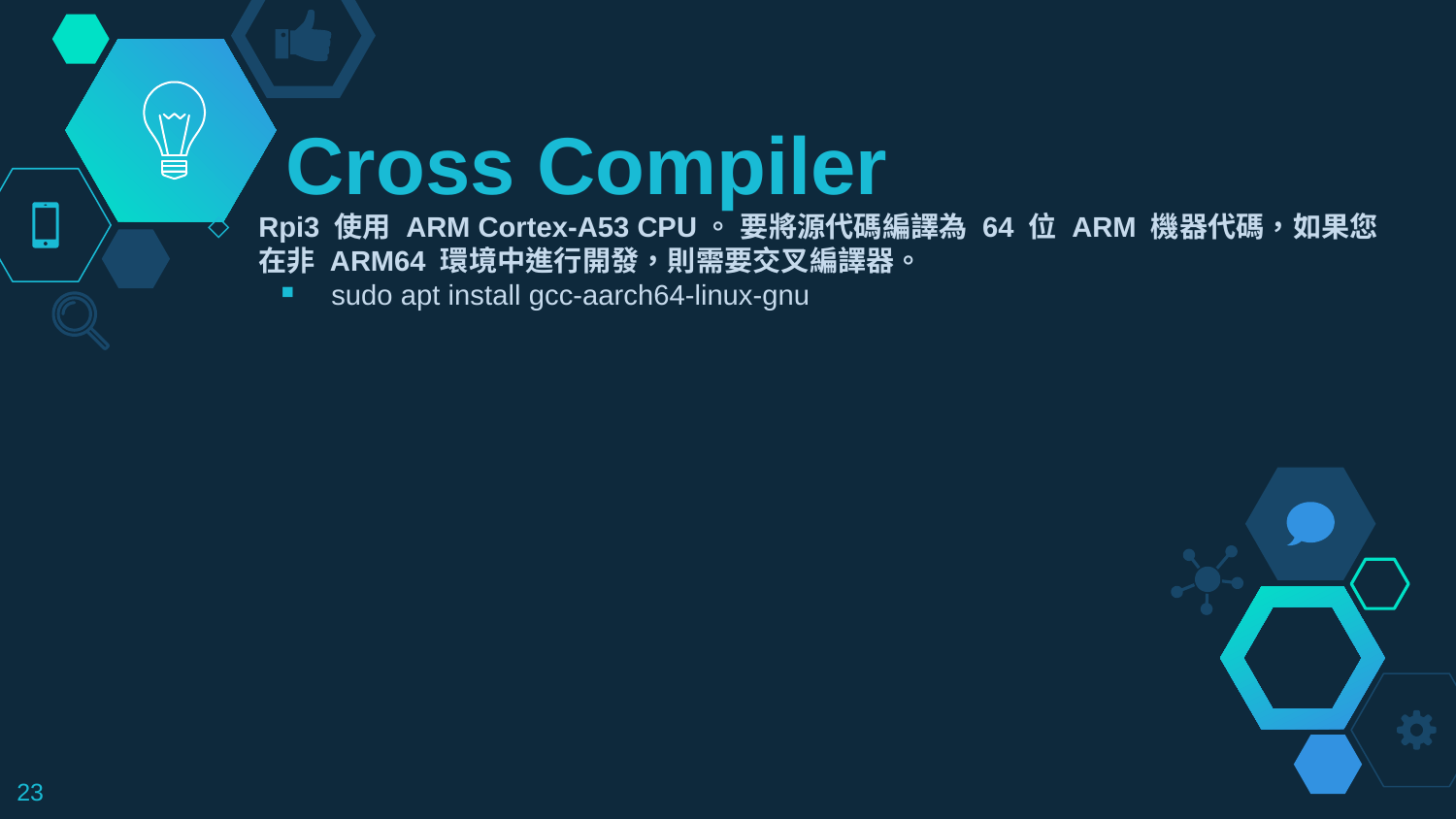

# Cross Compiler
Rpi3 使用 ARM Cortex-A53 CPU。 要將源代碼編譯為 64 位 ARM 機器代碼，如果您在非 ARM64 環境中進行開發，則需要交叉編譯器。
sudo apt install gcc-aarch64-linux-gnu

23